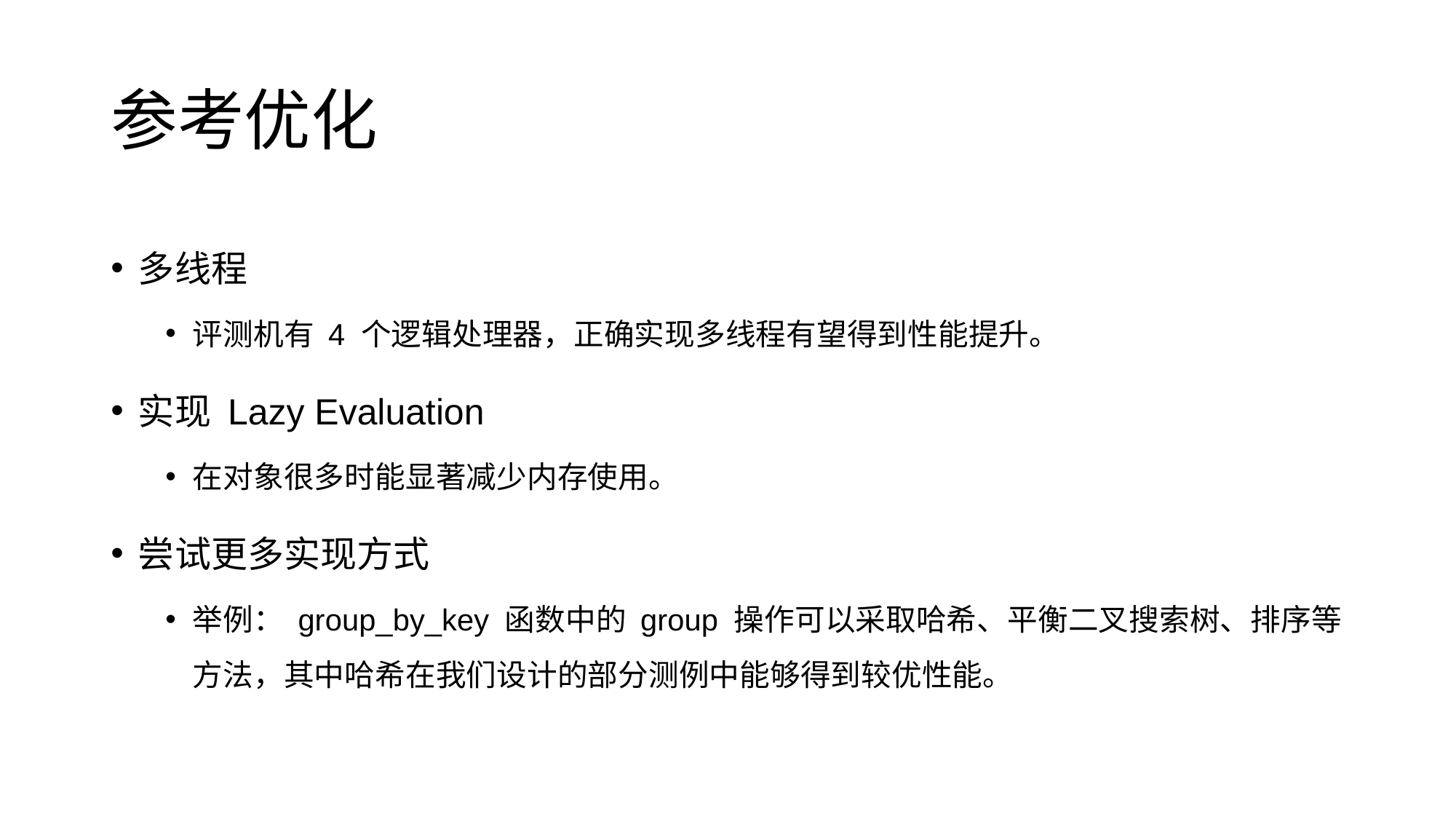

# 参考优化
多线程
评测机有 4 个逻辑处理器，正确实现多线程有望得到性能提升。
实现 Lazy Evaluation
在对象很多时能显著减少内存使用。
尝试更多实现方式
举例： group_by_key 函数中的 group 操作可以采取哈希、平衡二叉搜索树、排序等方法，其中哈希在我们设计的部分测例中能够得到较优性能。